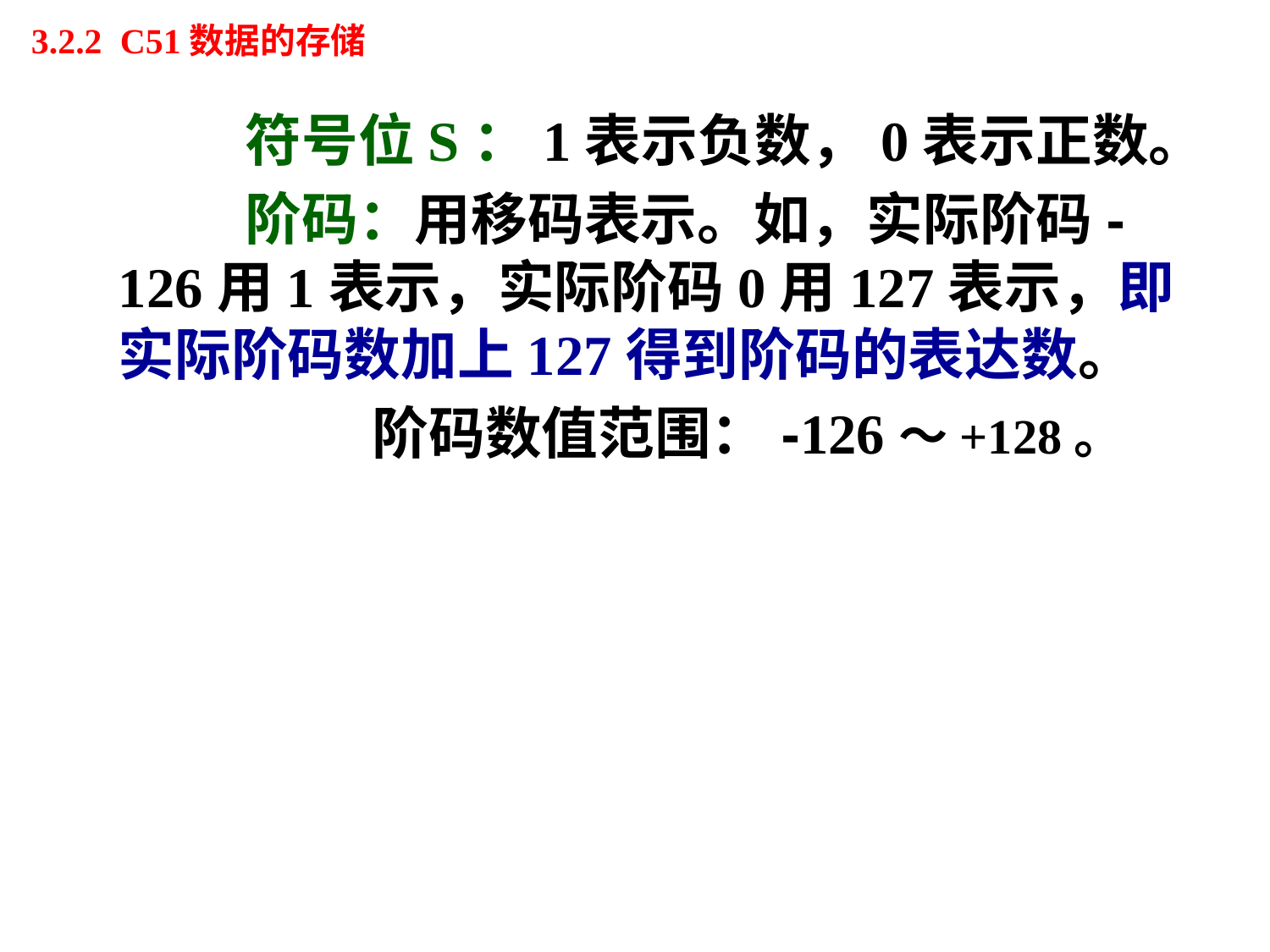

# 3.2.2  C51数据的存储
		符号位S：1表示负数，0表示正数。
		阶码：用移码表示。如，实际阶码-126用1表示，实际阶码0用127表示，即实际阶码数加上127得到阶码的表达数。
			阶码数值范围：-126～+128。